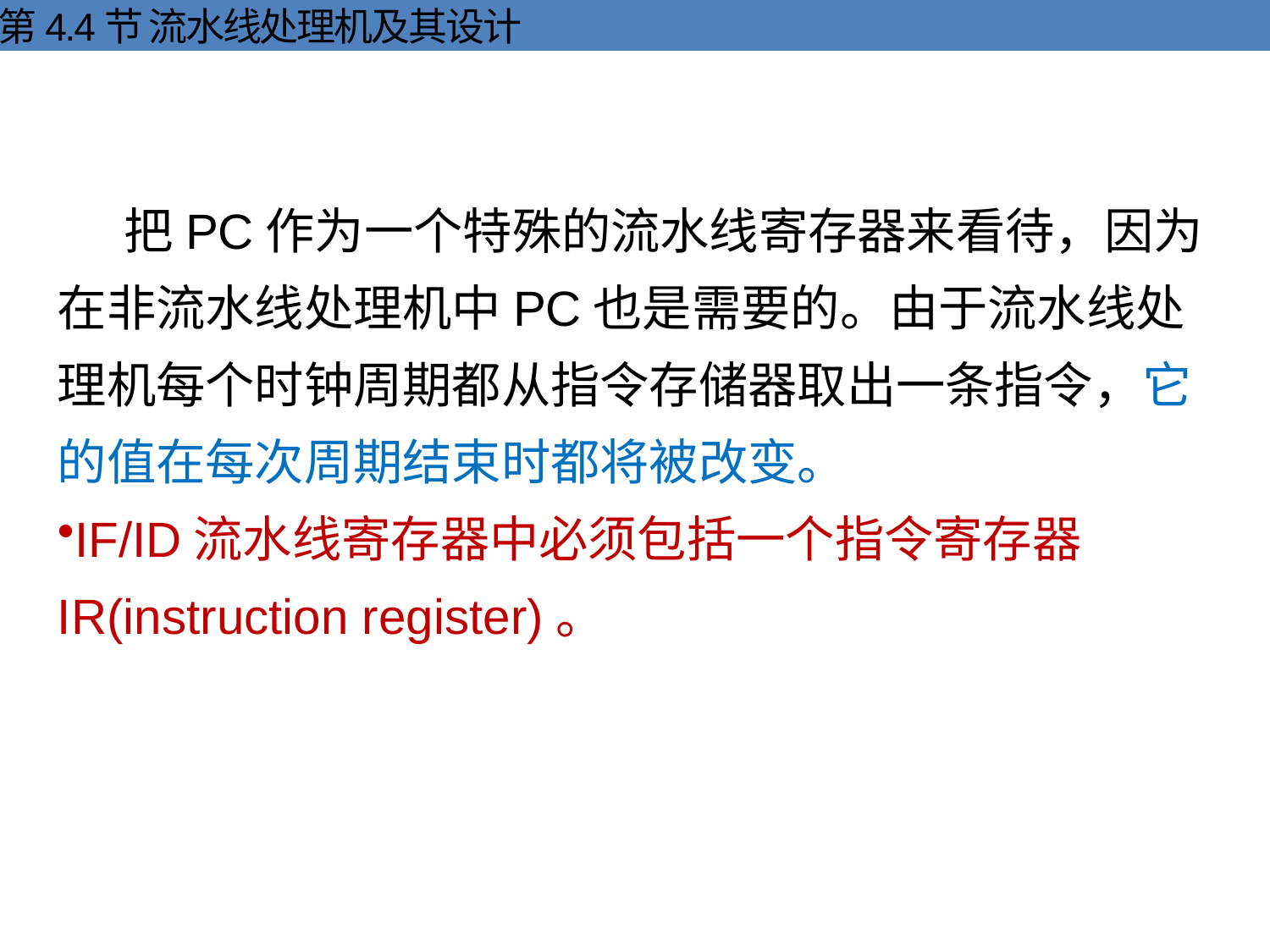

第4.4节 流水线处理机及其设计
10
     把PC作为一个特殊的流水线寄存器来看待，因为在非流水线处理机中PC也是需要的。由于流水线处理机每个时钟周期都从指令存储器取出一条指令，它的值在每次周期结束时都将被改变。
IF/ID流水线寄存器中必须包括一个指令寄存器IR(instruction register)。